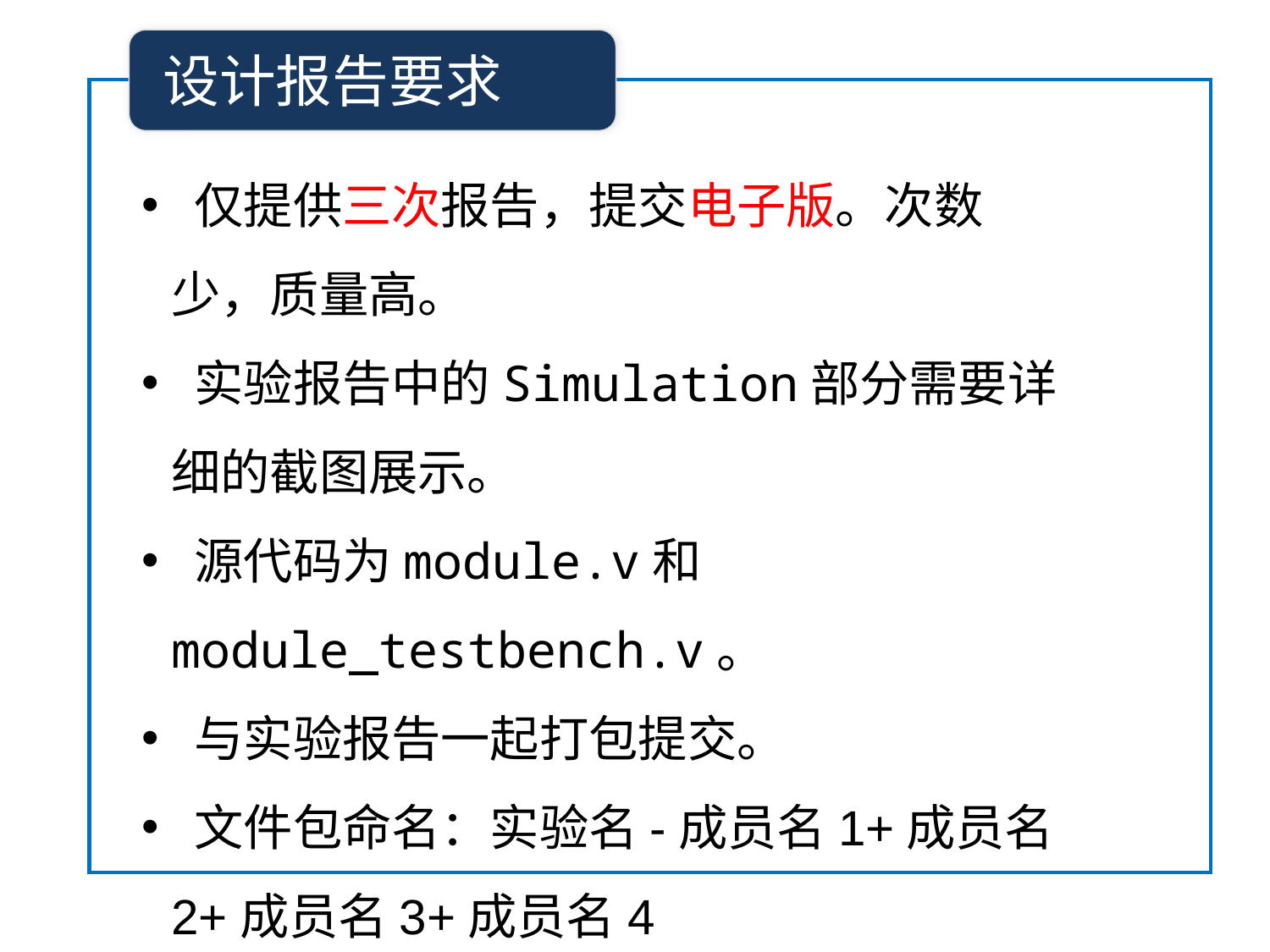

设计报告要求

 仅提供三次报告，提交电子版。次数少，质量高。
 实验报告中的Simulation部分需要详细的截图展示。
 源代码为module.v和module_testbench.v。
 与实验报告一起打包提交。
 文件包命名：实验名-成员名1+成员名2+成员名3+成员名4